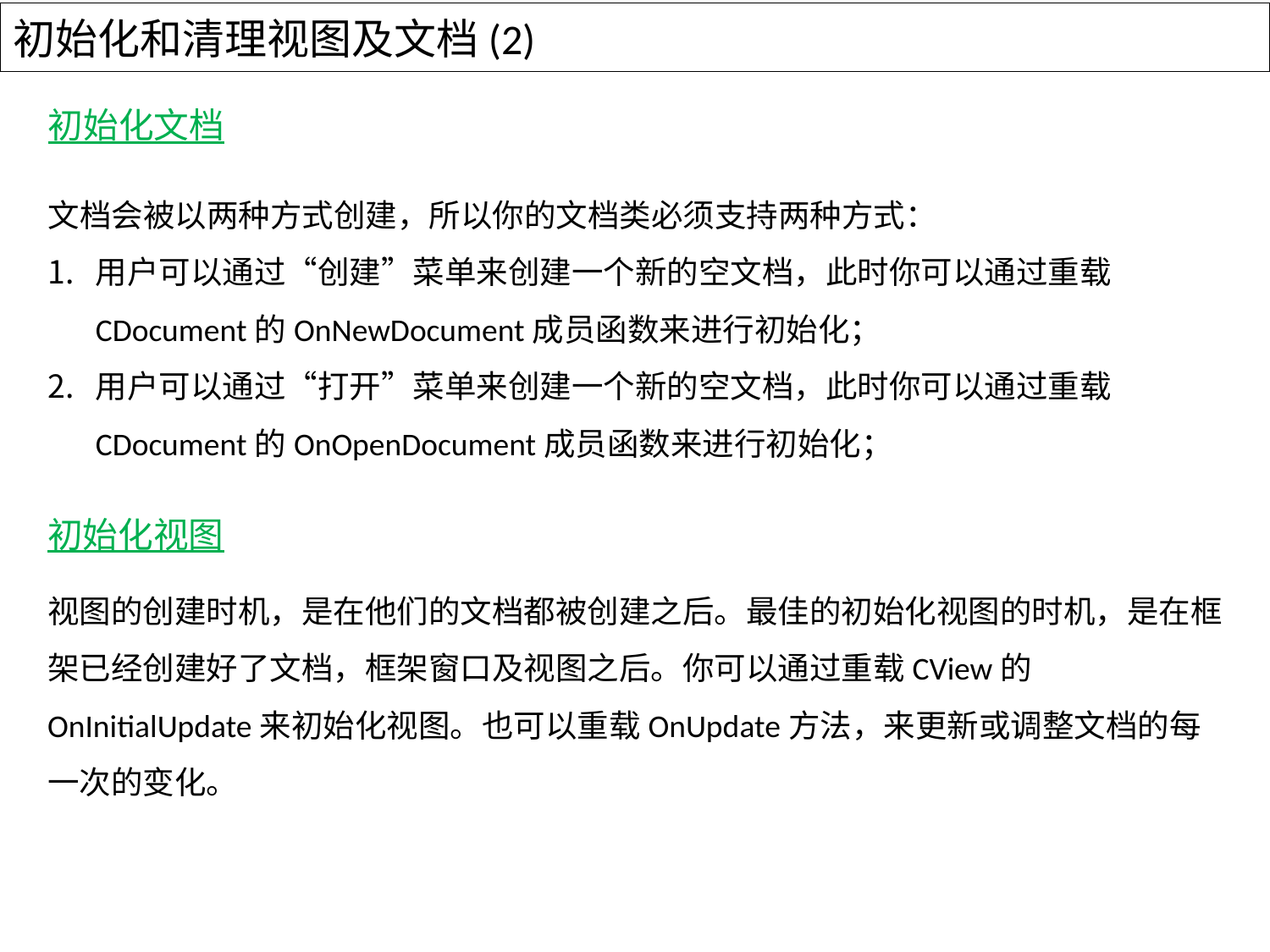

# 初始化和清理视图及文档(2)
初始化文档

文档会被以两种方式创建，所以你的文档类必须支持两种方式：
用户可以通过“创建”菜单来创建一个新的空文档，此时你可以通过重载CDocument的OnNewDocument成员函数来进行初始化；
用户可以通过“打开”菜单来创建一个新的空文档，此时你可以通过重载CDocument的OnOpenDocument成员函数来进行初始化；
初始化视图
视图的创建时机，是在他们的文档都被创建之后。最佳的初始化视图的时机，是在框架已经创建好了文档，框架窗口及视图之后。你可以通过重载CView的OnInitialUpdate来初始化视图。也可以重载OnUpdate方法，来更新或调整文档的每一次的变化。